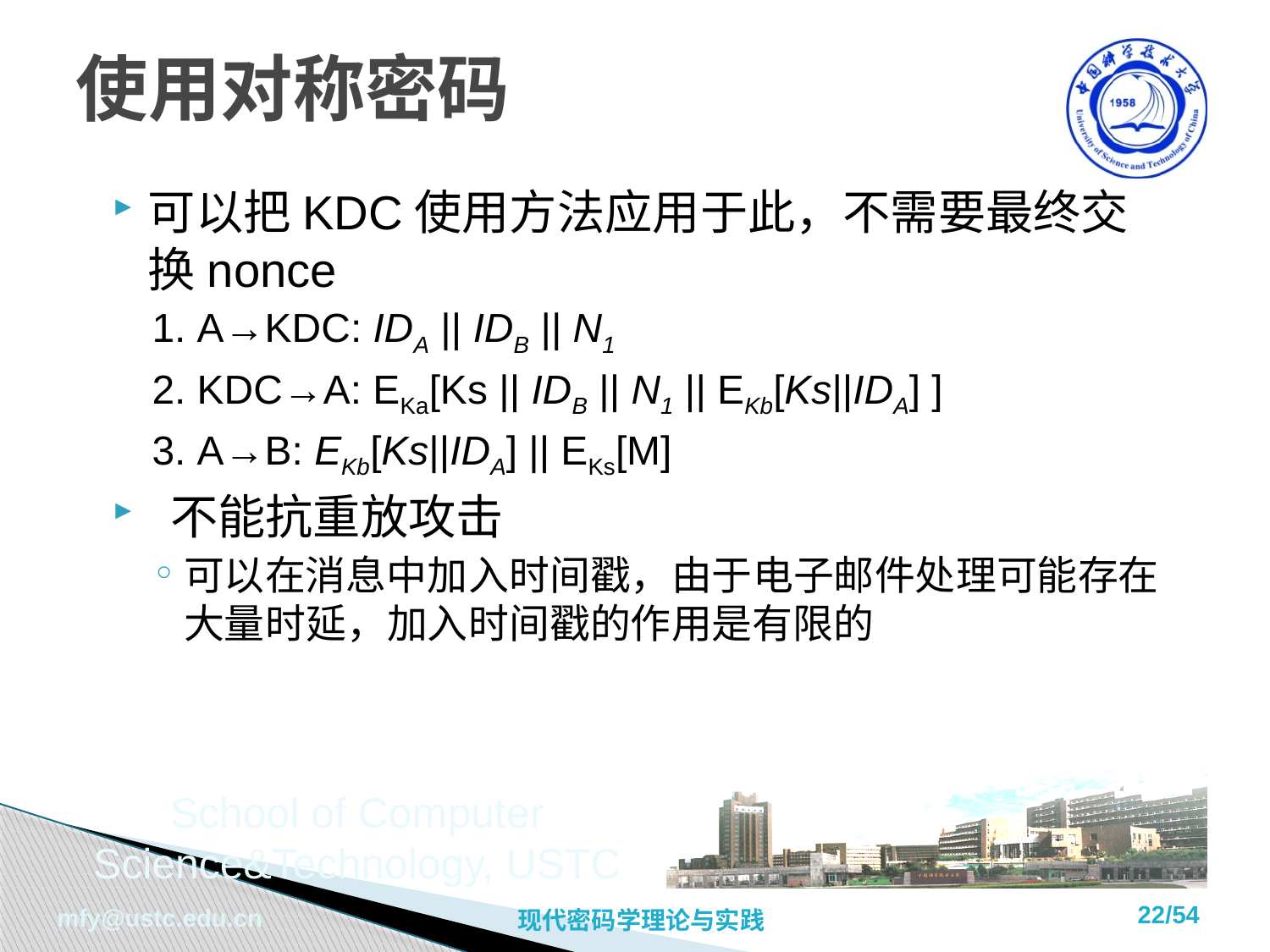

# 使用对称密码
可以把KDC使用方法应用于此，不需要最终交换nonce
1. A→KDC: IDA || IDB || N1
2. KDC→A: EKa[Ks || IDB || N1 || EKb[Ks||IDA] ]
3. A→B: EKb[Ks||IDA] || EKs[M]
 不能抗重放攻击
可以在消息中加入时间戳，由于电子邮件处理可能存在大量时延，加入时间戳的作用是有限的